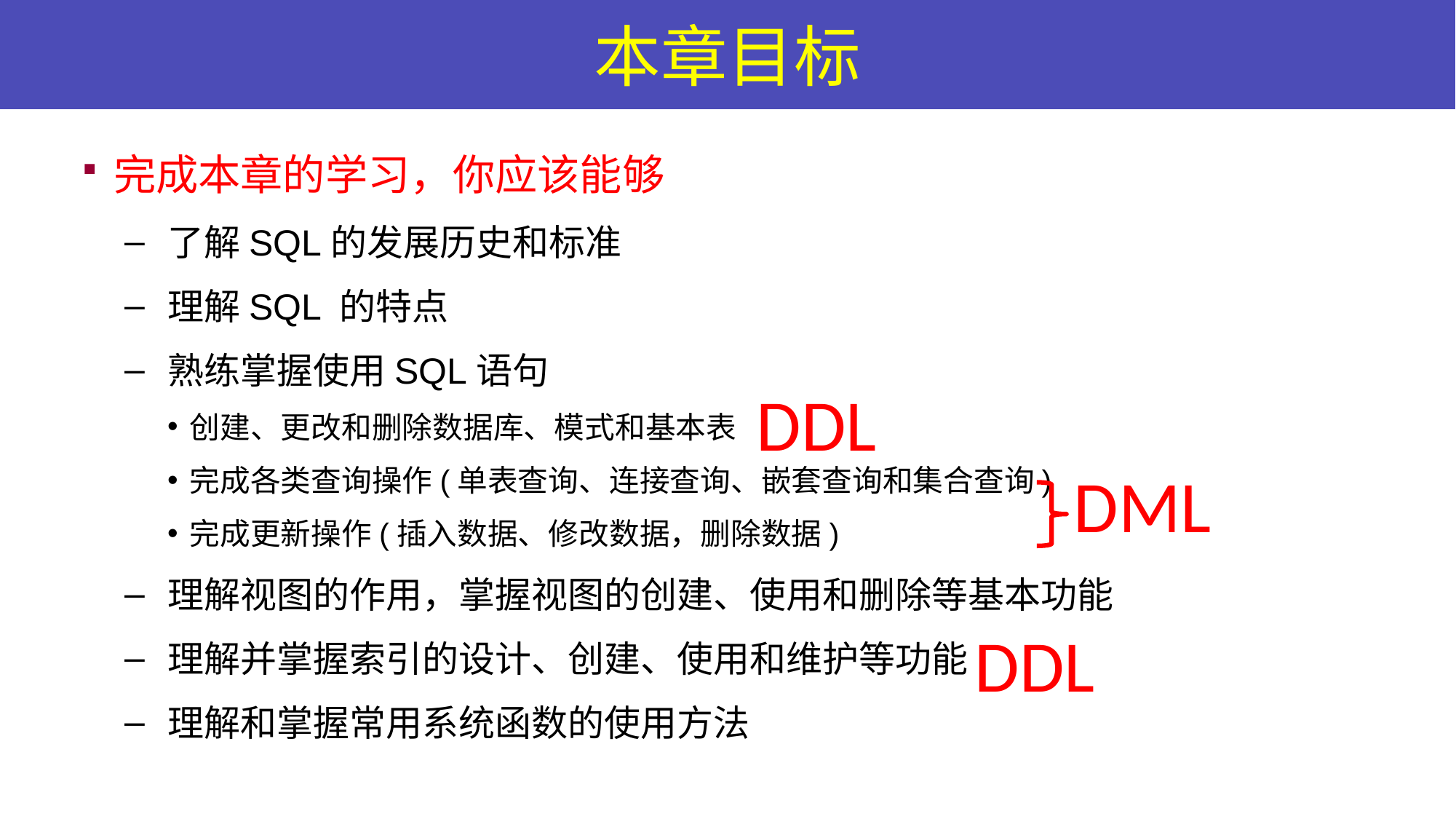

# 本章目标
完成本章的学习，你应该能够
了解SQL的发展历史和标准
理解SQL 的特点
熟练掌握使用SQL语句
创建、更改和删除数据库、模式和基本表
完成各类查询操作(单表查询、连接查询、嵌套查询和集合查询)
完成更新操作(插入数据、修改数据，删除数据)
理解视图的作用，掌握视图的创建、使用和删除等基本功能
理解并掌握索引的设计、创建、使用和维护等功能
理解和掌握常用系统函数的使用方法
DDL
DML

DDL
2